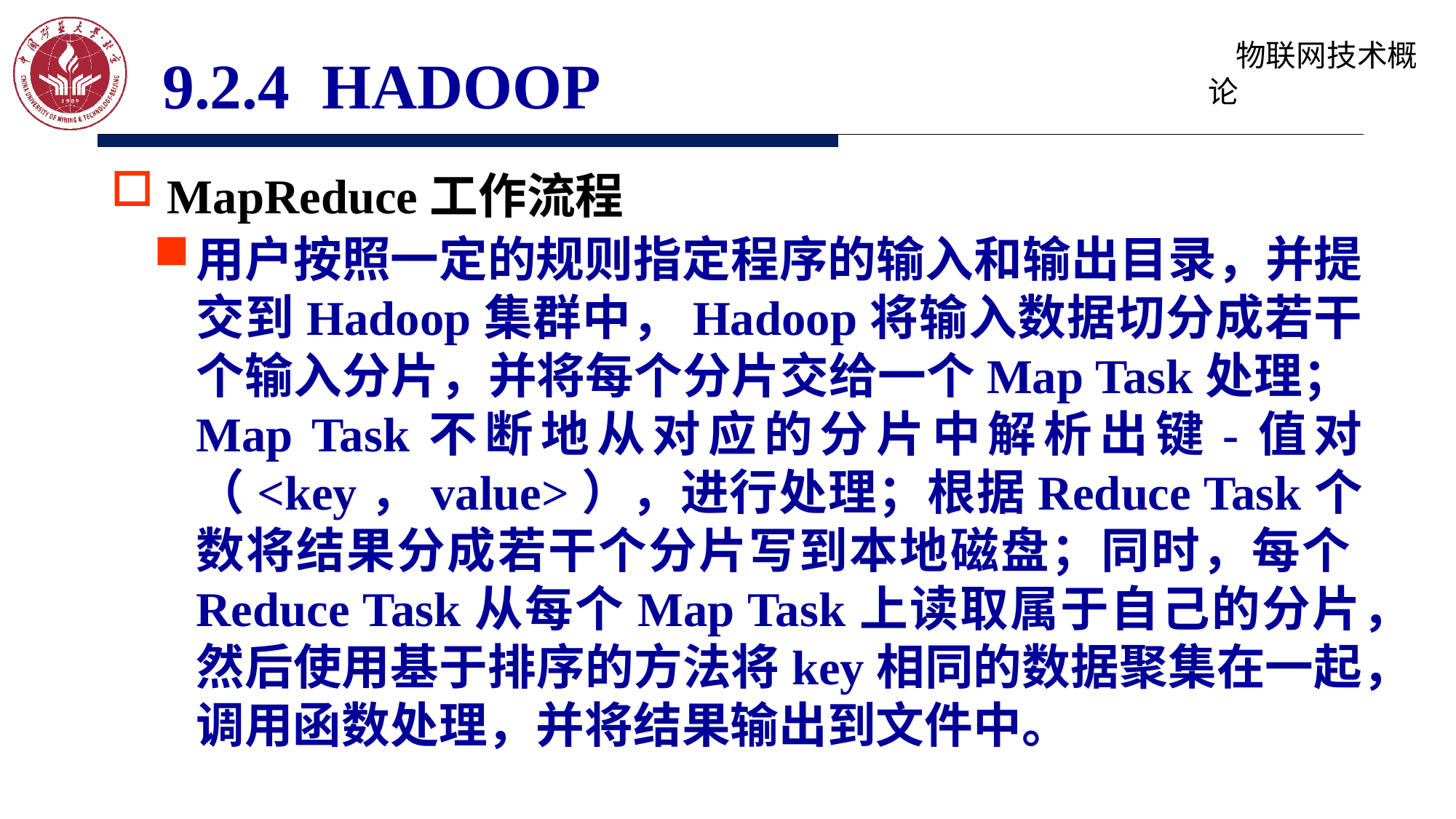

9.2.4  HADOOP
MapReduce工作流程
用户按照一定的规则指定程序的输入和输出目录，并提交到Hadoop集群中，Hadoop将输入数据切分成若干个输入分片，并将每个分片交给一个Map Task处理；Map Task不断地从对应的分片中解析出键-值对（<key，value>），进行处理；根据Reduce Task个数将结果分成若干个分片写到本地磁盘；同时，每个Reduce Task从每个Map Task上读取属于自己的分片，然后使用基于排序的方法将key相同的数据聚集在一起，调用函数处理，并将结果输出到文件中。